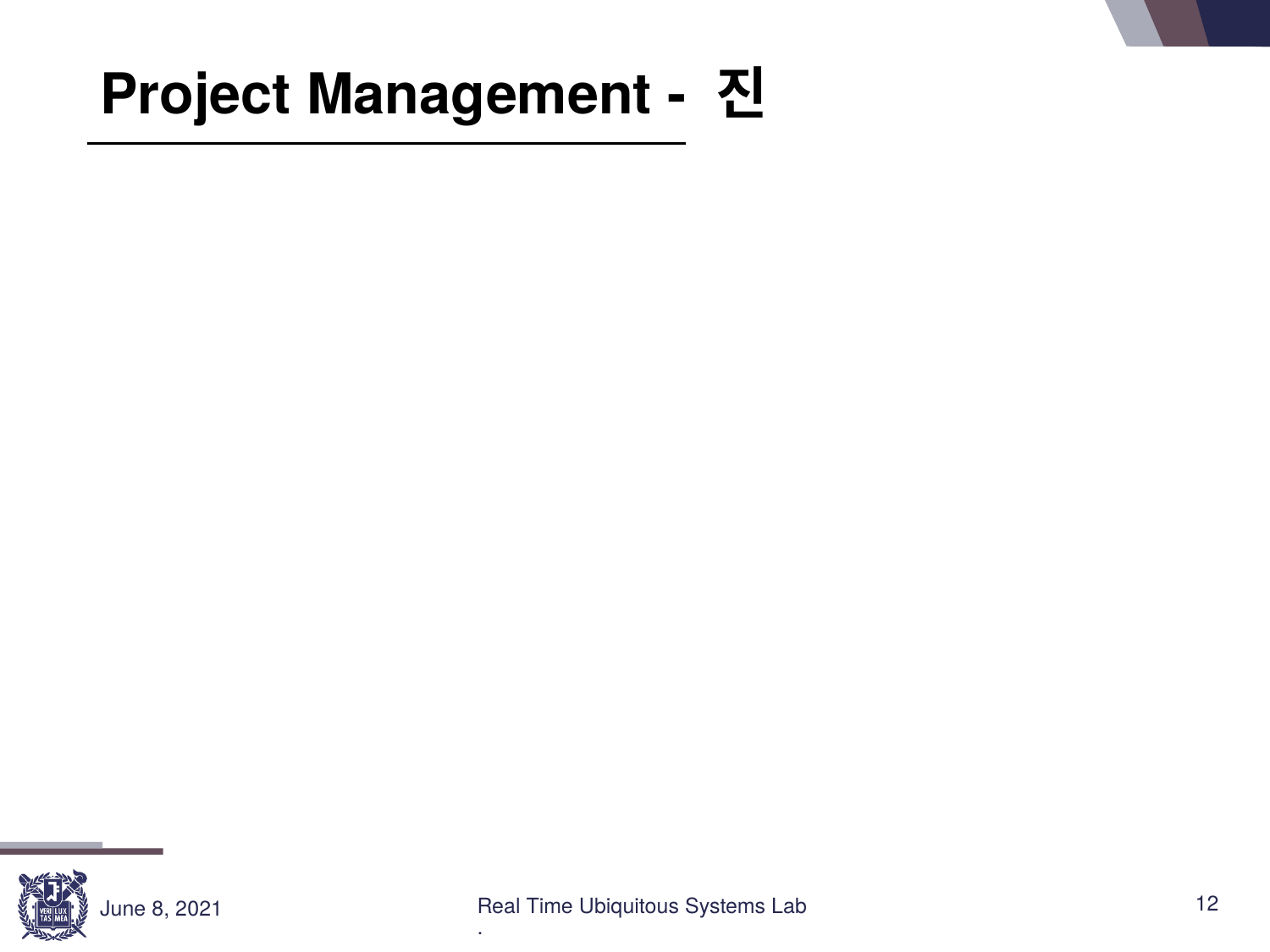

# Project Management - 진
12
Real Time Ubiquitous Systems Lab.
June 8, 2021